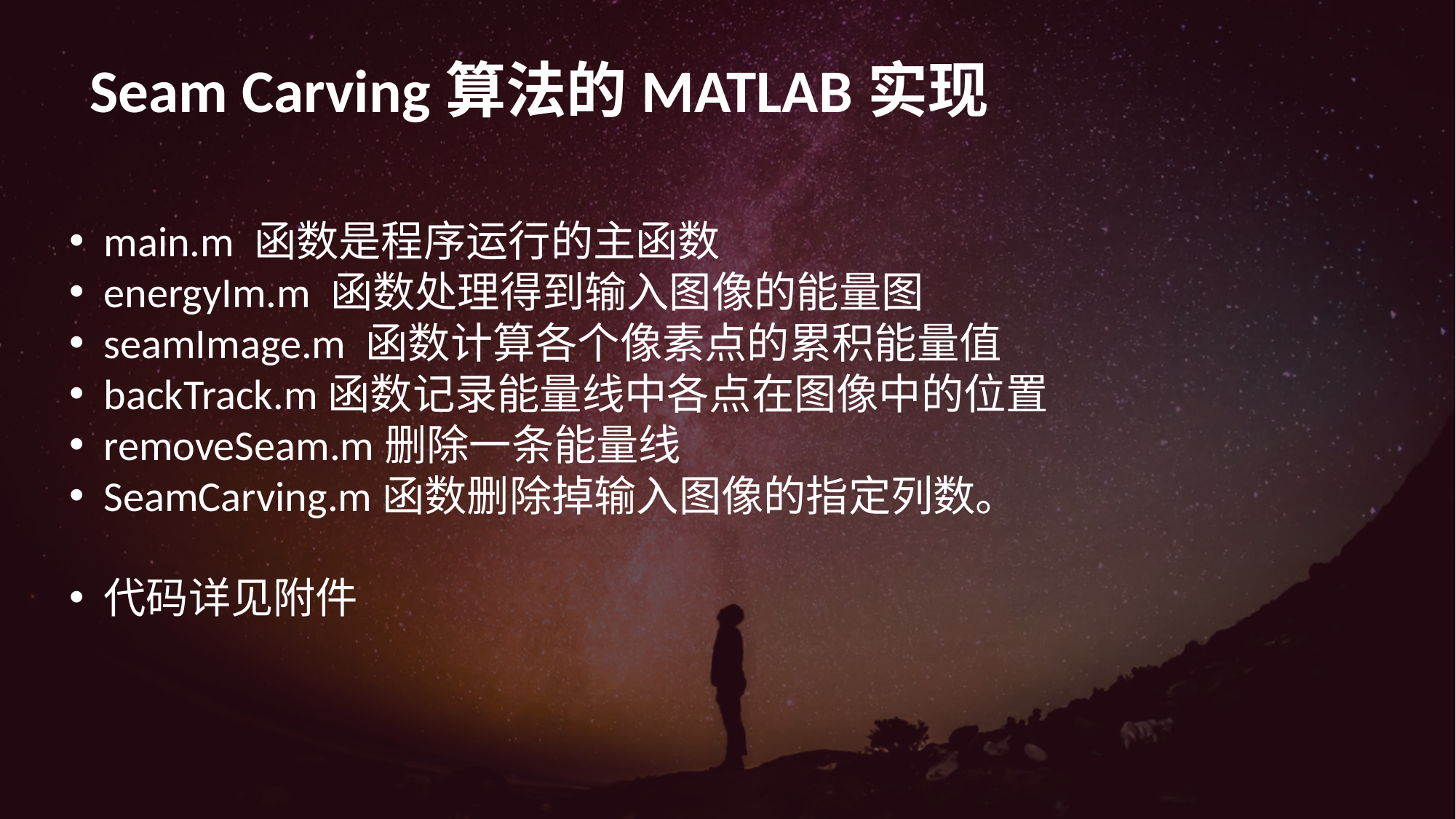

Seam Carving算法的MATLAB实现

main.m 函数是程序运行的主函数
energyIm.m 函数处理得到输入图像的能量图
seamImage.m 函数计算各个像素点的累积能量值
backTrack.m函数记录能量线中各点在图像中的位置
removeSeam.m删除一条能量线
SeamCarving.m函数删除掉输入图像的指定列数。

代码详见附件